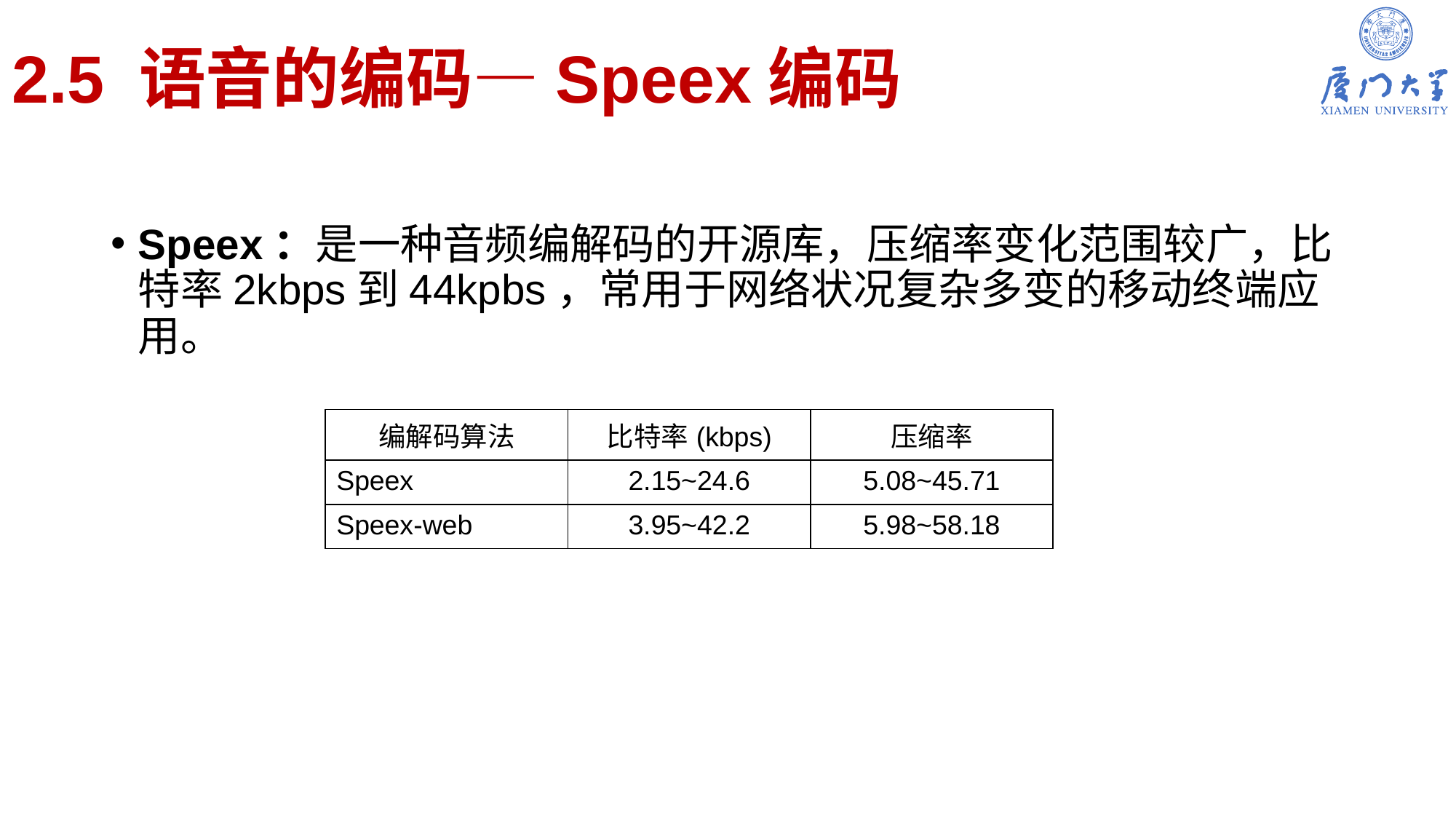

# 2.5 语音的编码—Speex编码
Speex：是一种音频编解码的开源库，压缩率变化范围较广，比特率2kbps到44kpbs，常用于网络状况复杂多变的移动终端应用。
| 编解码算法 | 比特率(kbps) | 压缩率 |
| --- | --- | --- |
| Speex | 2.15~24.6 | 5.08~45.71 |
| Speex-web | 3.95~42.2 | 5.98~58.18 |